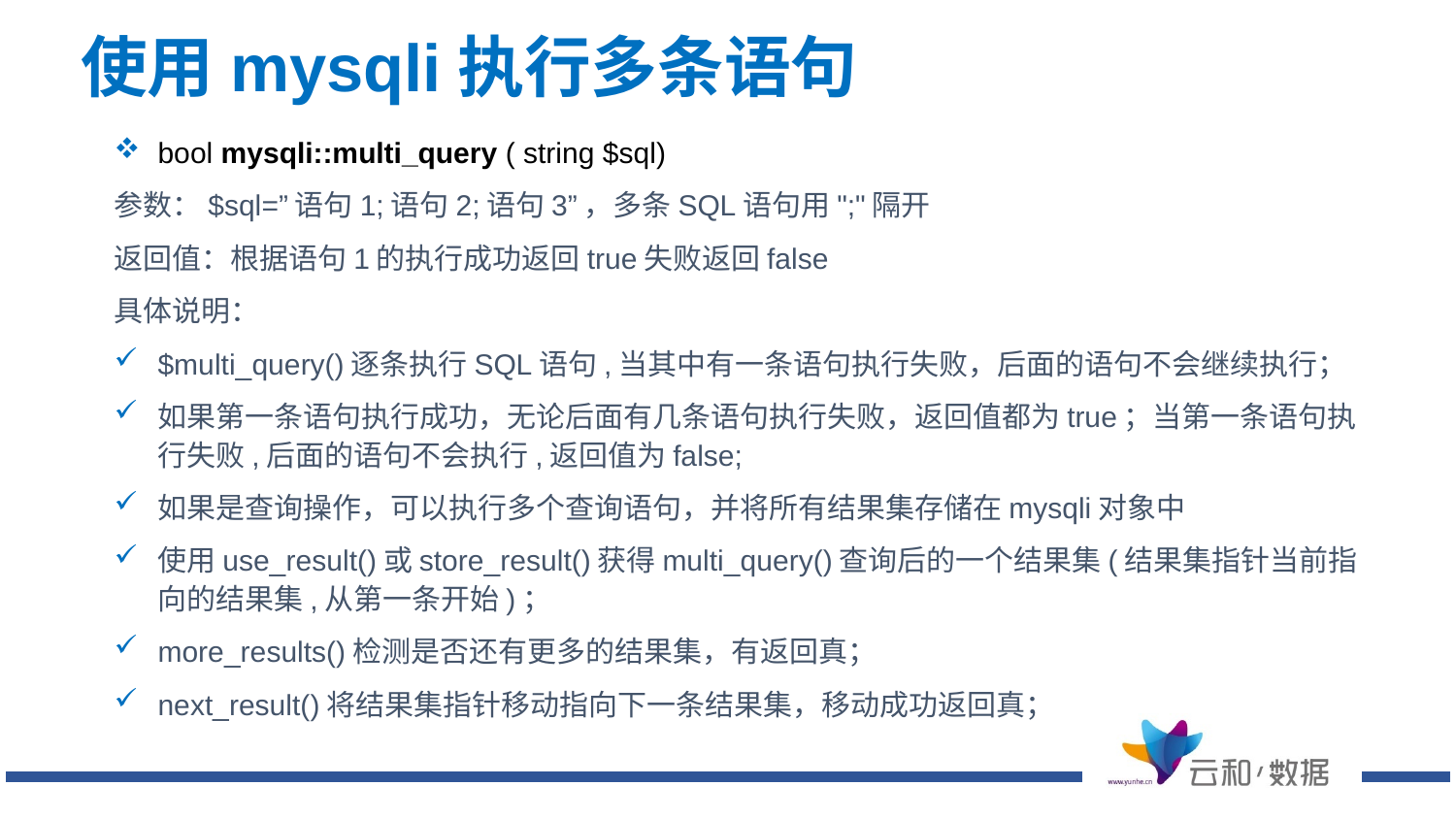

使用mysqli执行多条语句
bool mysqli::multi_query ( string $sql)
参数：$sql=”语句1;语句2;语句3”，多条SQL语句用";"隔开
返回值：根据语句1的执行成功返回true失败返回false
具体说明：
$multi_query()逐条执行SQL语句,当其中有一条语句执行失败，后面的语句不会继续执行；
如果第一条语句执行成功，无论后面有几条语句执行失败，返回值都为true；当第一条语句执行失败,后面的语句不会执行,返回值为false;
如果是查询操作，可以执行多个查询语句，并将所有结果集存储在mysqli对象中
使用use_result()或store_result()获得multi_query()查询后的一个结果集(结果集指针当前指向的结果集,从第一条开始)；
more_results()检测是否还有更多的结果集，有返回真；
next_result()将结果集指针移动指向下一条结果集，移动成功返回真；